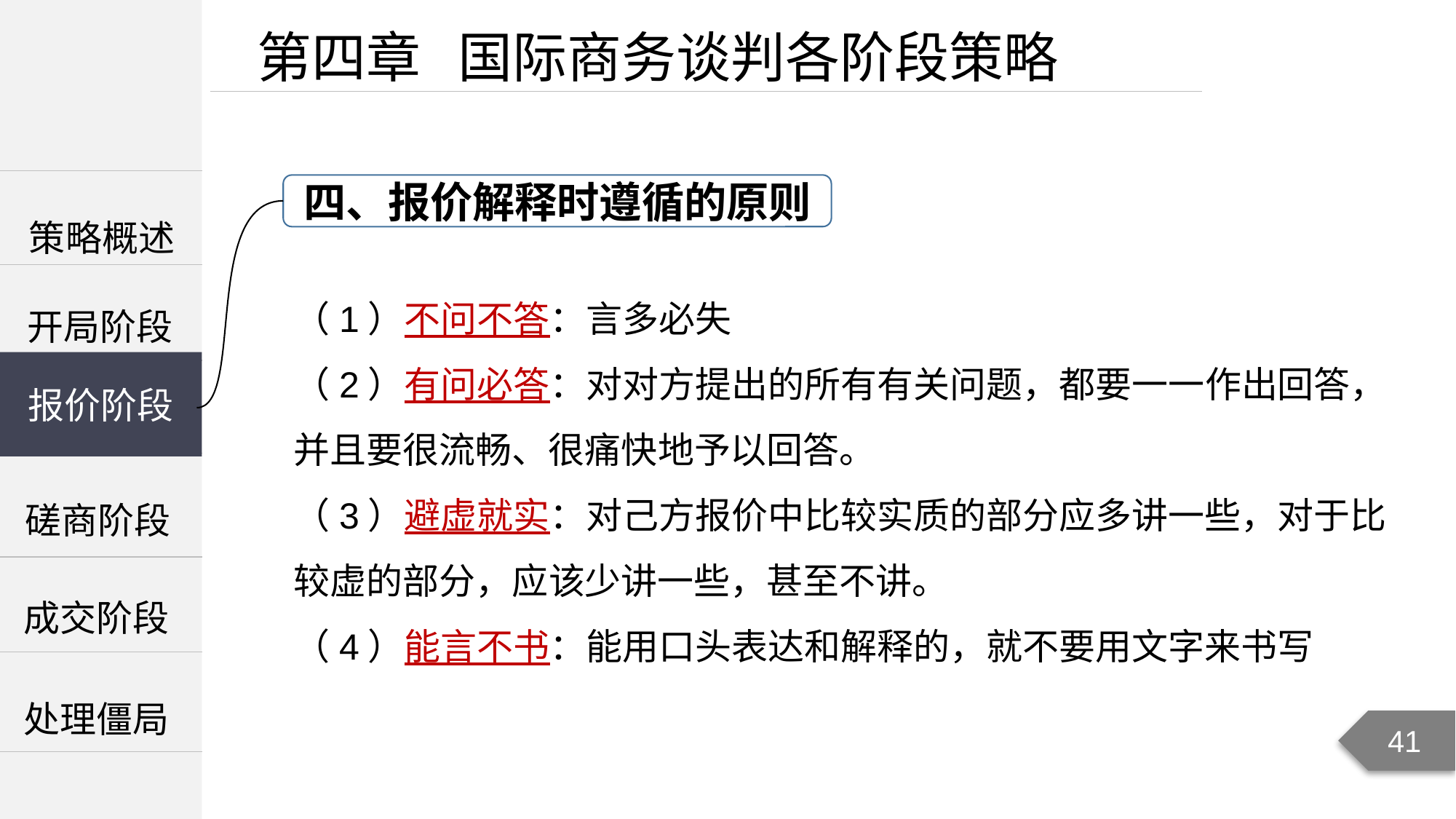

第四章   国际商务谈判各阶段策略
|  |
| --- |
|  |
|  |
四、报价解释时遵循的原则
策略概述
（1）不问不答：言多必失
（2）有问必答：对对方提出的所有有关问题，都要一一作出回答，并且要很流畅、很痛快地予以回答。
（3）避虚就实：对己方报价中比较实质的部分应多讲一些，对于比较虚的部分，应该少讲一些，甚至不讲。
（4）能言不书：能用口头表达和解释的，就不要用文字来书写
开局阶段
报价阶段
报价阶段

磋商阶段

成交阶段

处理僵局
41